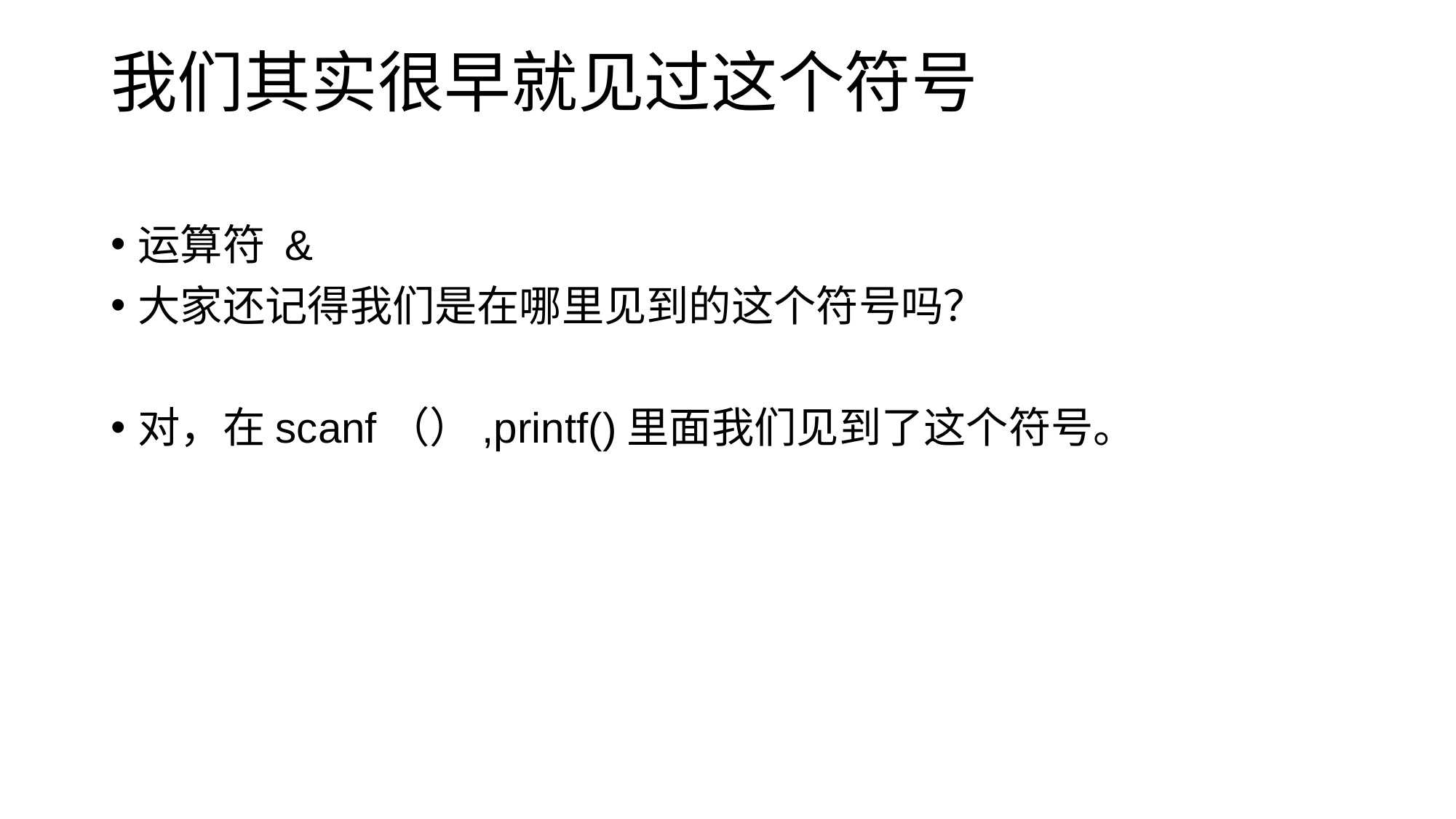

# 我们其实很早就见过这个符号
运算符 &
大家还记得我们是在哪里见到的这个符号吗？

对，在scanf（）,printf()里面我们见到了这个符号。